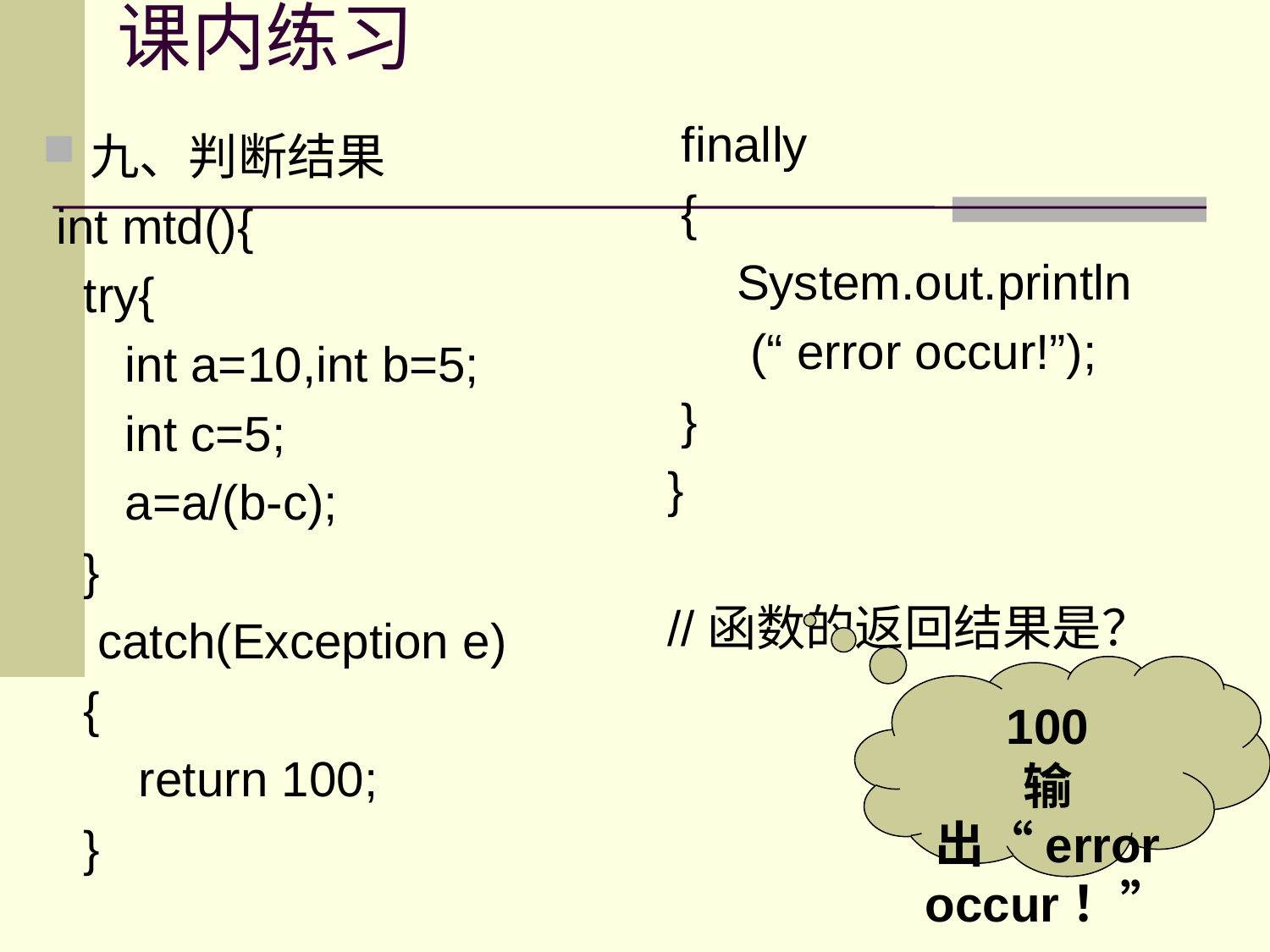

# 课内练习
 finally
 {
     System.out.println
      (“ error occur!”);
 }
}

//函数的返回结果是？

九、判断结果
 int mtd(){
   try{
      int a=10,int b=5;
      int c=5;
      a=a/(b-c);
   }
    catch(Exception e)
   {
       return 100;
   }
100
输出“error occur！”